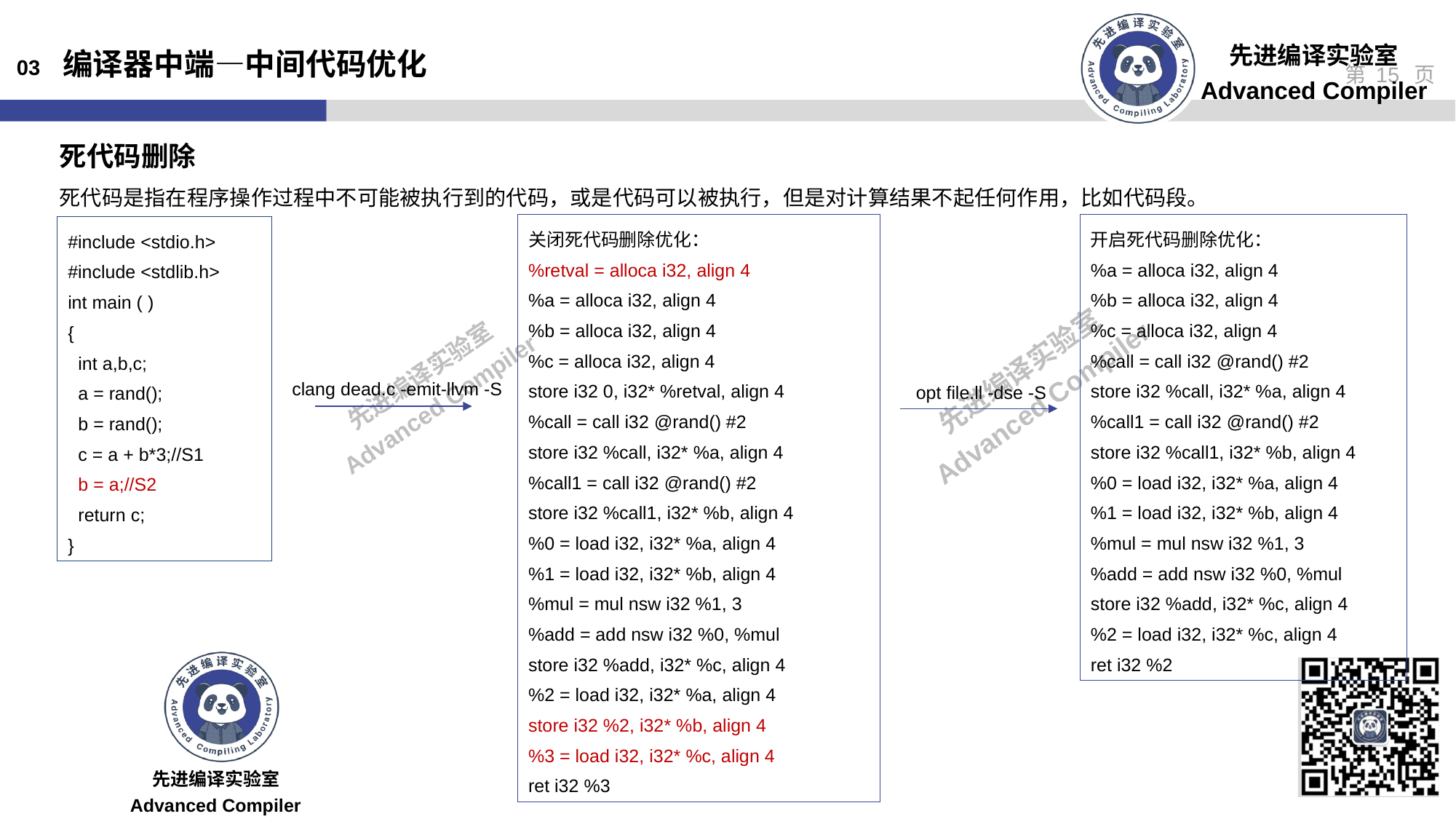

03  编译器中端—中间代码优化
死代码删除
死代码是指在程序操作过程中不可能被执行到的代码，或是代码可以被执行，但是对计算结果不起任何作用，比如代码段。
关闭死代码删除优化：
%retval = alloca i32, align 4
%a = alloca i32, align 4
%b = alloca i32, align 4
%c = alloca i32, align 4
store i32 0, i32* %retval, align 4
%call = call i32 @rand() #2
store i32 %call, i32* %a, align 4
%call1 = call i32 @rand() #2
store i32 %call1, i32* %b, align 4
%0 = load i32, i32* %a, align 4
%1 = load i32, i32* %b, align 4
%mul = mul nsw i32 %1, 3
%add = add nsw i32 %0, %mul
store i32 %add, i32* %c, align 4
%2 = load i32, i32* %a, align 4
store i32 %2, i32* %b, align 4
%3 = load i32, i32* %c, align 4
ret i32 %3
开启死代码删除优化：
%a = alloca i32, align 4
%b = alloca i32, align 4
%c = alloca i32, align 4
%call = call i32 @rand() #2
store i32 %call, i32* %a, align 4
%call1 = call i32 @rand() #2
store i32 %call1, i32* %b, align 4
%0 = load i32, i32* %a, align 4
%1 = load i32, i32* %b, align 4
%mul = mul nsw i32 %1, 3
%add = add nsw i32 %0, %mul
store i32 %add, i32* %c, align 4
%2 = load i32, i32* %c, align 4
ret i32 %2
#include <stdio.h>
#include <stdlib.h>
int main ( )
{
  int a,b,c;
  a = rand();
  b = rand();
  c = a + b*3;//S1
  b = a;//S2
  return c;
}
 clang dead.c -emit-llvm -S
 opt file.ll -dse -S